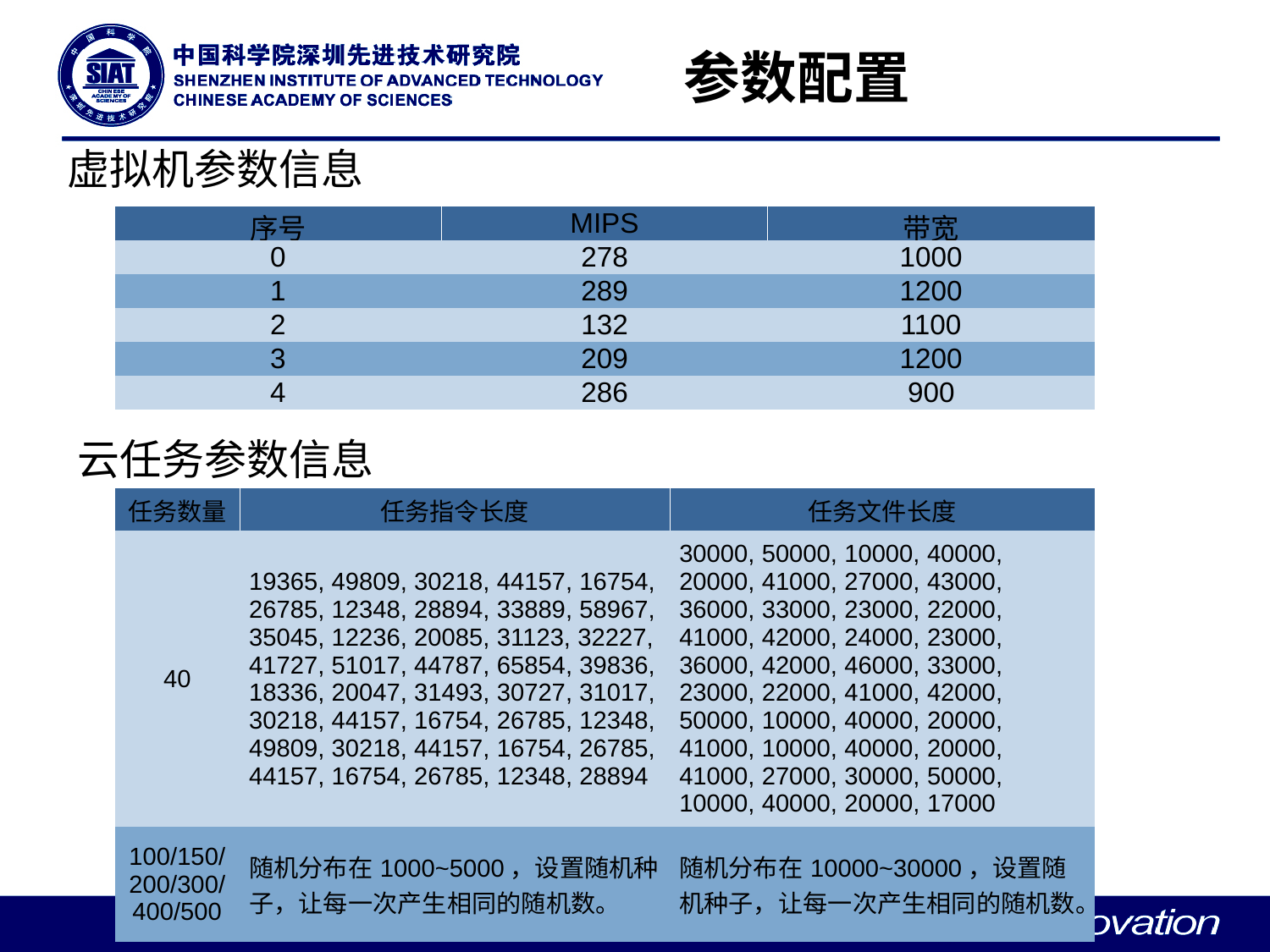

参数配置
虚拟机参数信息
| 序号 | MIPS | 带宽 |
| --- | --- | --- |
| 0 | 278 | 1000 |
| 1 | 289 | 1200 |
| 2 | 132 | 1100 |
| 3 | 209 | 1200 |
| 4 | 286 | 900 |
云任务参数信息
| 任务数量 | 任务指令长度 | 任务文件长度 |
| --- | --- | --- |
| 40 | 19365, 49809, 30218, 44157, 16754, 26785, 12348, 28894, 33889, 58967, 35045, 12236, 20085, 31123, 32227, 41727, 51017, 44787, 65854, 39836, 18336, 20047, 31493, 30727, 31017, 30218, 44157, 16754, 26785, 12348, 49809, 30218, 44157, 16754, 26785, 44157, 16754, 26785, 12348, 28894 | 30000, 50000, 10000, 40000, 20000, 41000, 27000, 43000, 36000, 33000, 23000, 22000, 41000, 42000, 24000, 23000, 36000, 42000, 46000, 33000, 23000, 22000, 41000, 42000, 50000, 10000, 40000, 20000, 41000, 10000, 40000, 20000, 41000, 27000, 30000, 50000, 10000, 40000, 20000, 17000 |
| 100/150/200/300/400/500 | 随机分布在1000~5000，设置随机种子，让每一次产生相同的随机数。 | 随机分布在10000~30000，设置随机种子，让每一次产生相同的随机数。 |